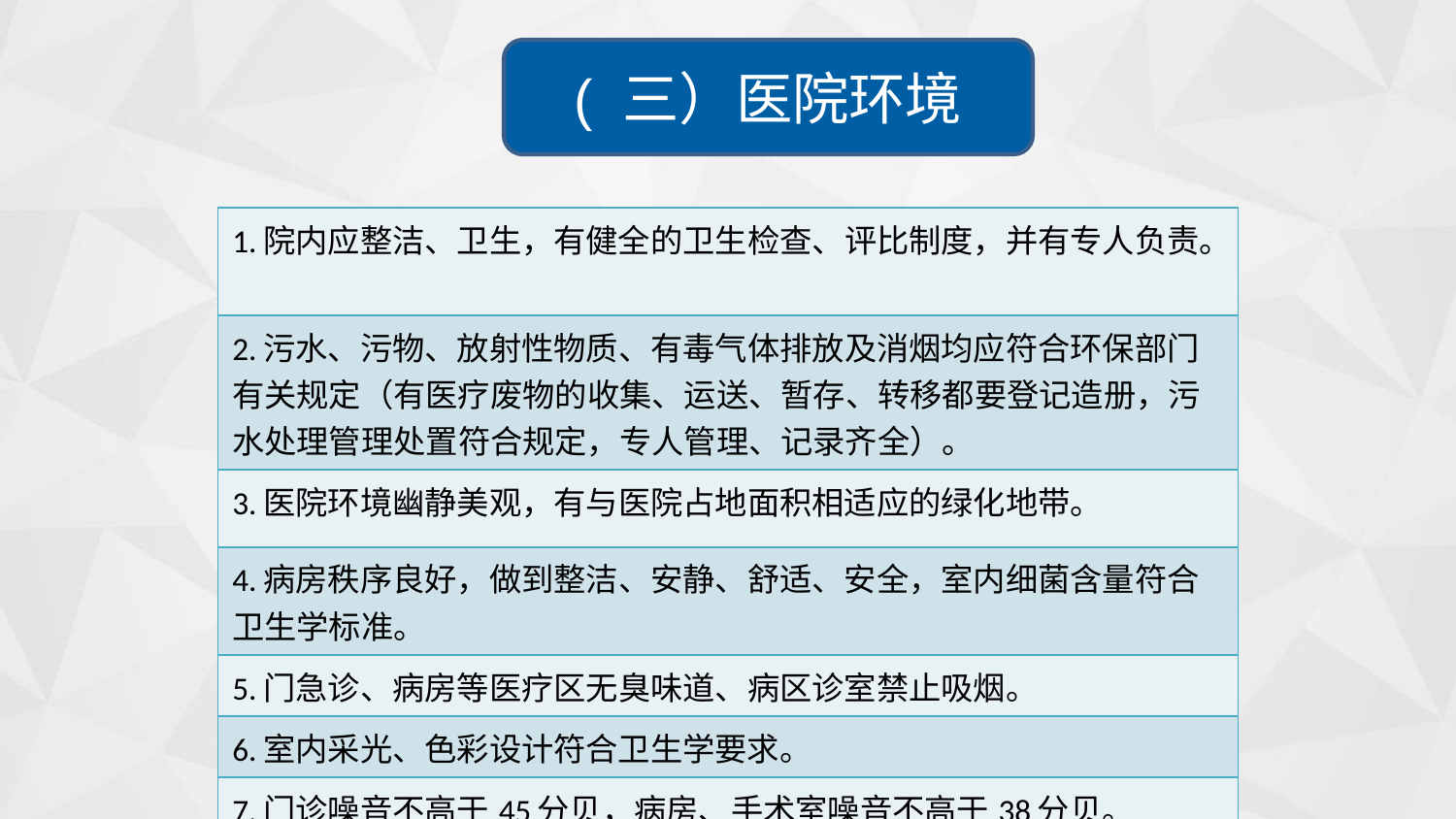

( 三）医院环境
| 1.院内应整洁、卫生，有健全的卫生检查、评比制度，并有专人负责。 |
| --- |
| 2.污水、污物、放射性物质、有毒气体排放及消烟均应符合环保部门有关规定（有医疗废物的收集、运送、暂存、转移都要登记造册，污水处理管理处置符合规定，专人管理、记录齐全）。 |
| 3.医院环境幽静美观，有与医院占地面积相适应的绿化地带。 |
| 4.病房秩序良好，做到整洁、安静、舒适、安全，室内细菌含量符合卫生学标准。 |
| 5.门急诊、病房等医疗区无臭味道、病区诊室禁止吸烟。 |
| 6.室内采光、色彩设计符合卫生学要求。 |
| 7.门诊噪音不高于45分贝，病房、手术室噪音不高于38分贝。 |